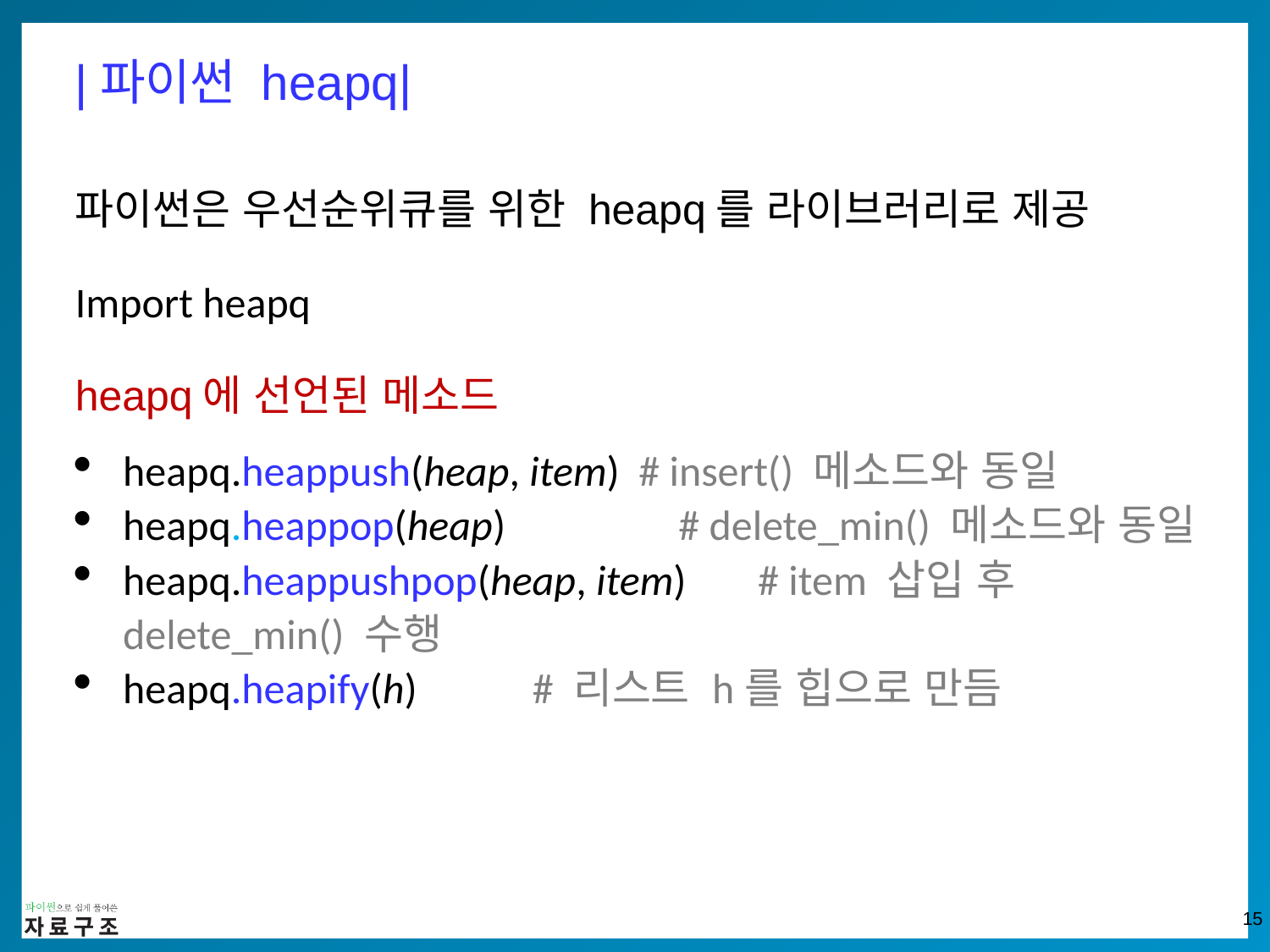

|파이썬 heapq|

파이썬은 우선순위큐를 위한 heapq를 라이브러리로 제공
Import heapq
heapq에 선언된 메소드
heapq.heappush(heap, item)  # insert() 메소드와 동일
heapq.heappop(heap) 	     # delete_min() 메소드와 동일
heapq.heappushpop(heap, item) 	# item 삽입 후 delete_min() 수행
heapq.heapify(h) 	   # 리스트 h를 힙으로 만듬